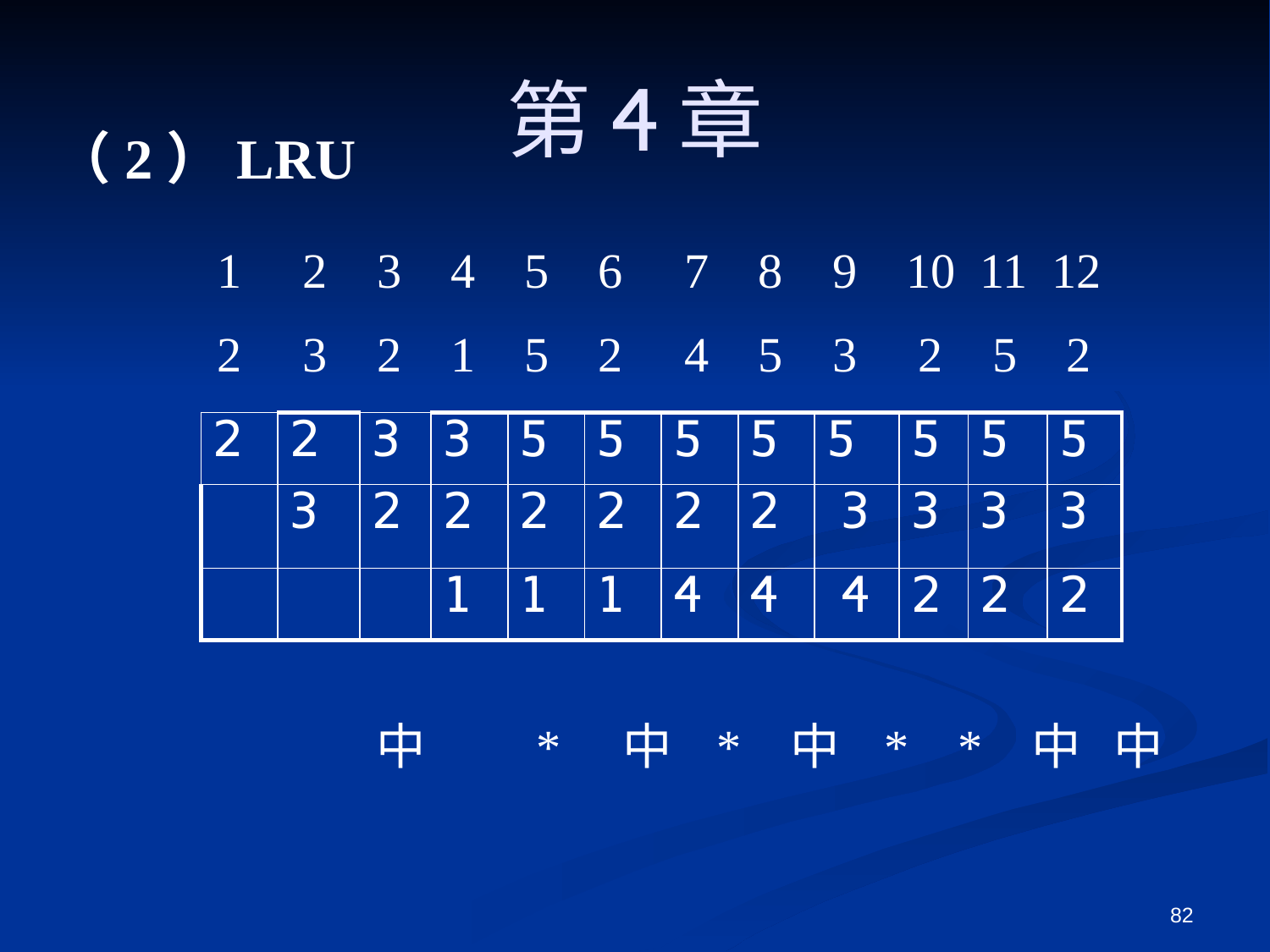

第4章
（2）LRU
  1     2    3    4    5    6     7    8    9    10  11  12
  2     3    2    1    5    2     4    5    3     2    5    2
| 2 | 2 | 3 | 3 | 5 | 5 | 5 | 5 | 5 | 5 | 5 | 5 |
| --- | --- | --- | --- | --- | --- | --- | --- | --- | --- | --- | --- |
|  | 3 | 2 | 2 | 2 | 2 | 2 | 2 | 3 | 3 | 3 | 3 |
|  |  |  | 1 | 1 | 1 | 4 | 4 | 4 | 2 | 2 | 2 |
       中         *    中   *   中   *    *   中   中
82